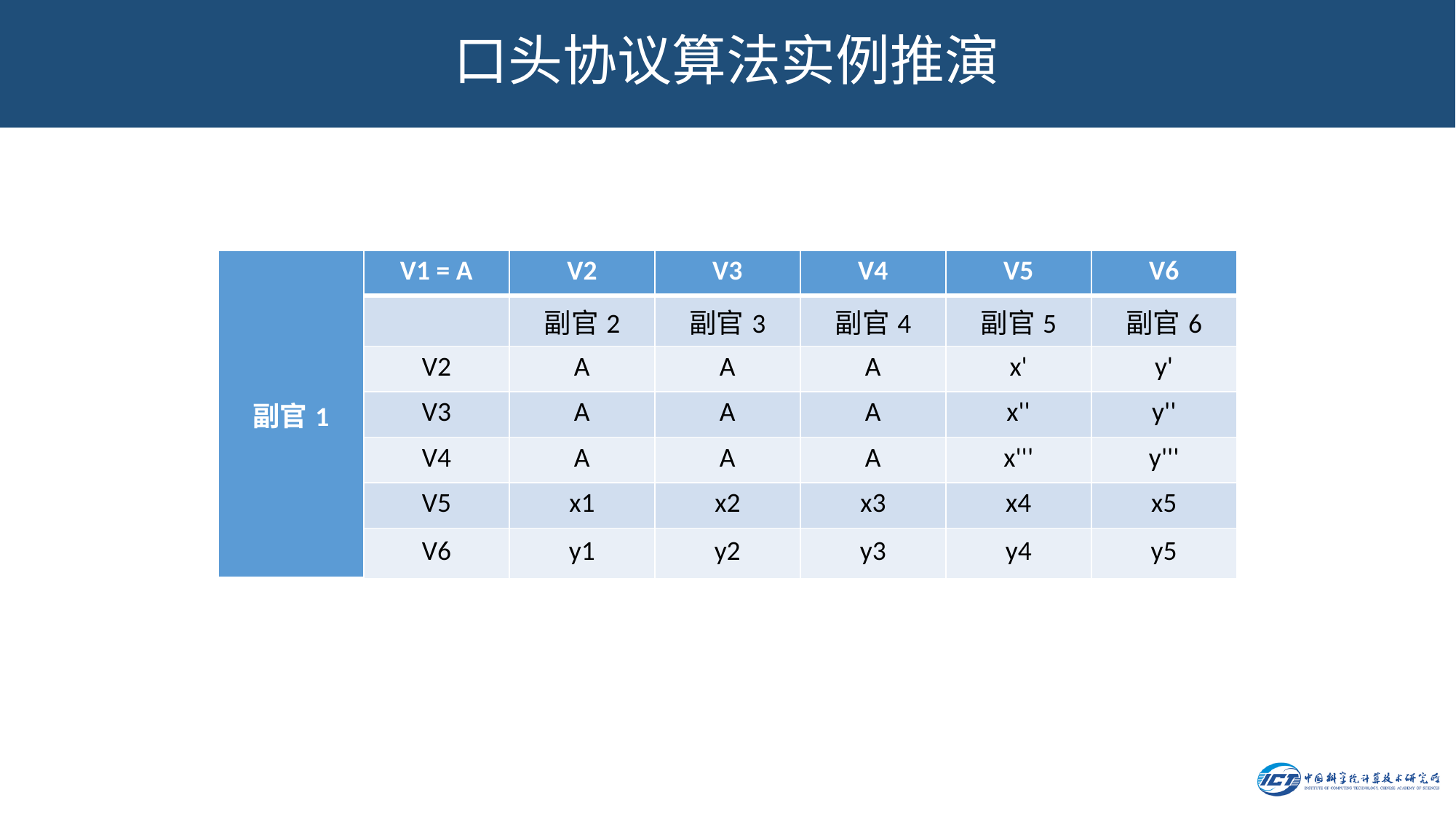

# 口头协议算法实例推演
| 副官1 | V1 = A | V2 | V3 | V4 | V5 | V6 |
| --- | --- | --- | --- | --- | --- | --- |
|  |  | 副官2 | 副官3 | 副官4 | 副官5 | 副官6 |
|  | V2 | A | A | A | x' | y' |
|  | V3 | A | A | A | x'' | y'' |
|  | V4 | A | A | A | x''' | y''' |
|  | V5 | x1 | x2 | x3 | x4 | x5 |
|  | V6 | y1 | y2 | y3 | y4 | y5 |